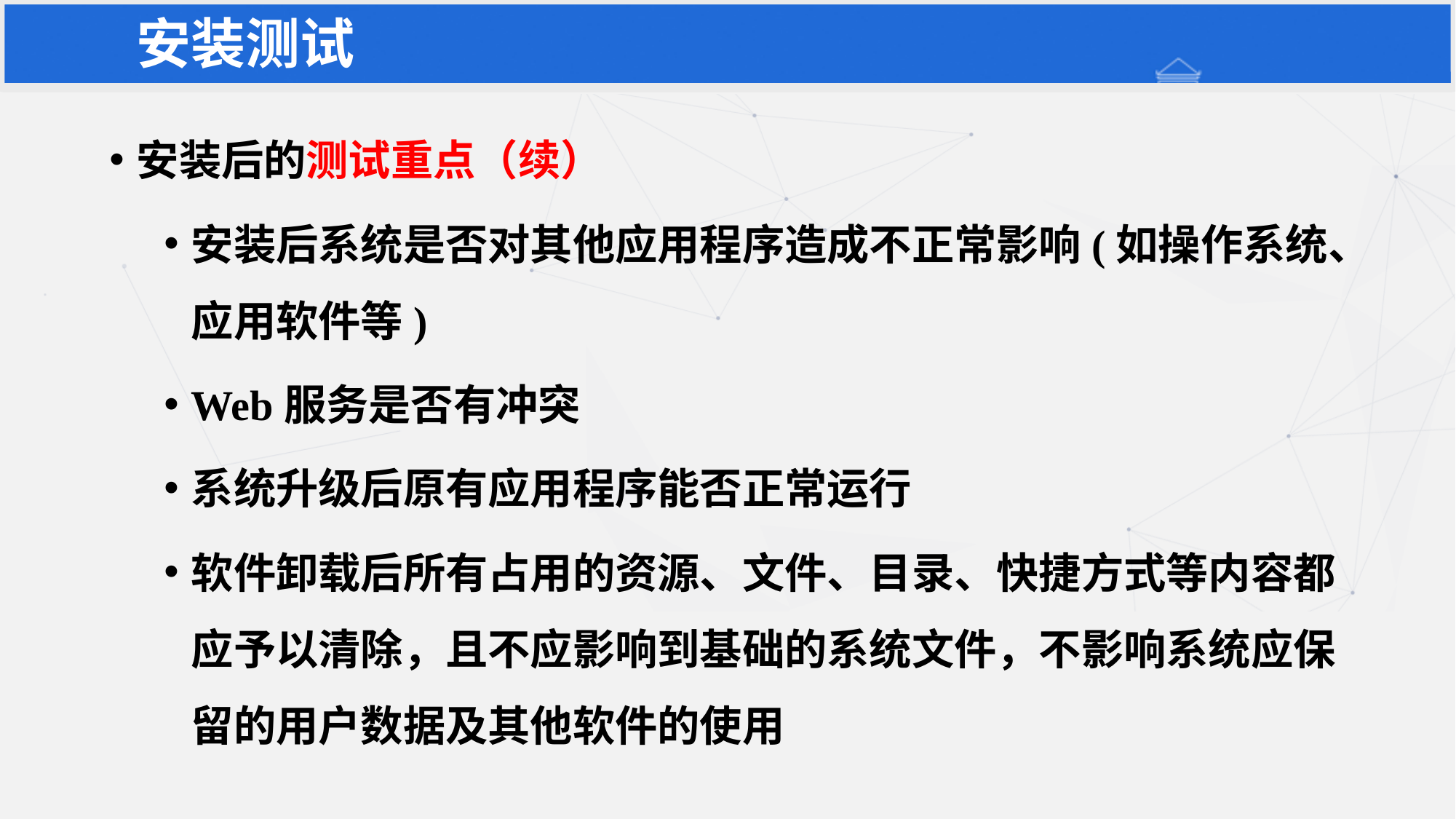

# 安装测试
安装后的测试重点（续）
安装后系统是否对其他应用程序造成不正常影响(如操作系统、应用软件等)
Web服务是否有冲突
系统升级后原有应用程序能否正常运行
软件卸载后所有占用的资源、文件、目录、快捷方式等内容都应予以清除，且不应影响到基础的系统文件，不影响系统应保留的用户数据及其他软件的使用